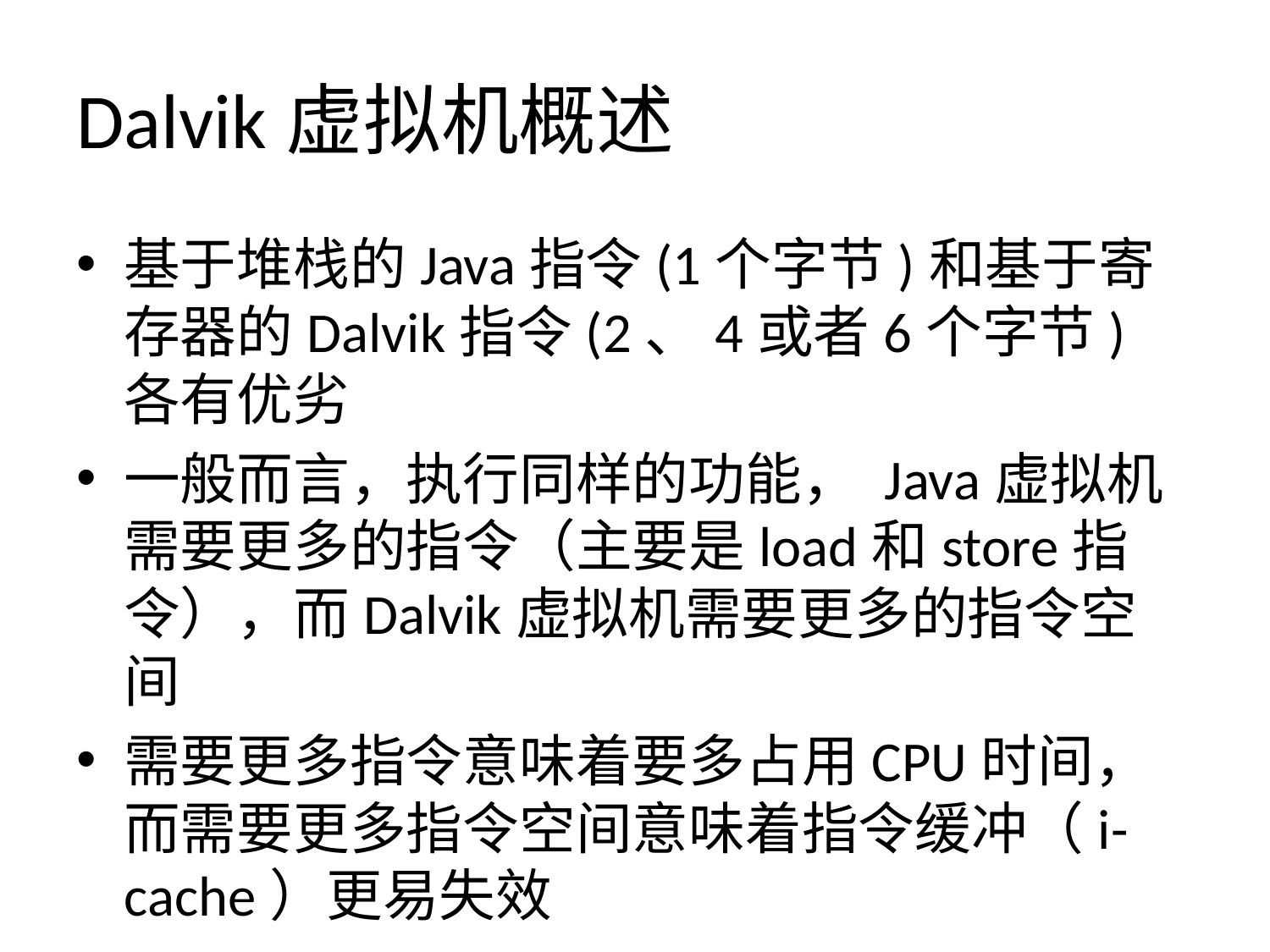

# Dalvik虚拟机概述
基于堆栈的Java指令(1个字节)和基于寄存器的Dalvik指令(2、4或者6个字节)各有优劣
一般而言，执行同样的功能， Java虚拟机需要更多的指令（主要是load和store指令），而Dalvik虚拟机需要更多的指令空间
需要更多指令意味着要多占用CPU时间，而需要更多指令空间意味着指令缓冲（i-cache）更易失效